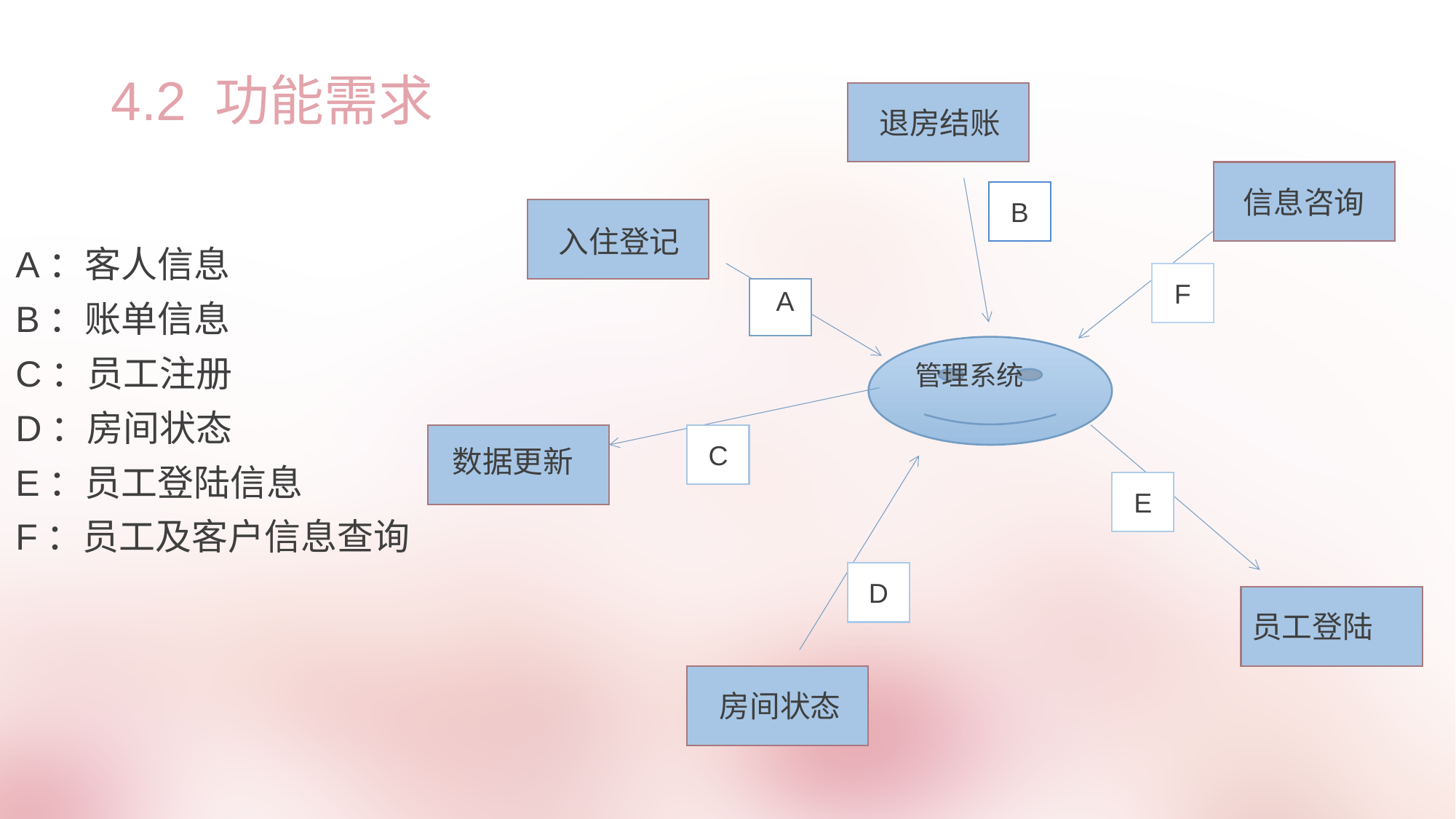

# 4.2 功能需求

退房结账

信息咨询

A：客人信息
B：账单信息
C：员工注册
D：房间状态
E：员工登陆信息
F：员工及客户信息查询

B

入住登记
F

A
管理系统

C
数据更新
E
D

员工登陆

房间状态